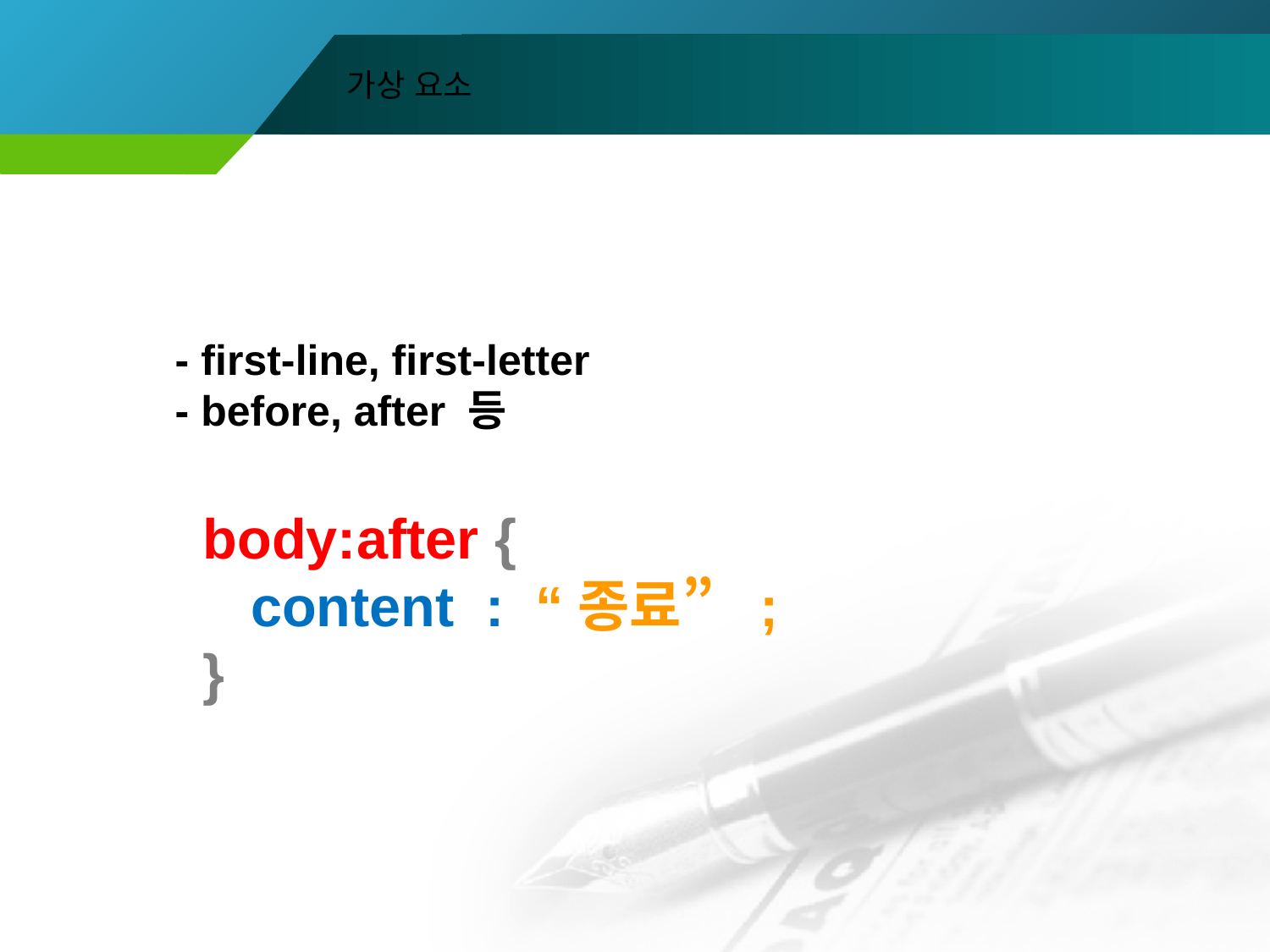

# 가상 요소
   - first-line, first-letter
   - before, after 등

body:after {
	content  :  “종료”  ;
}